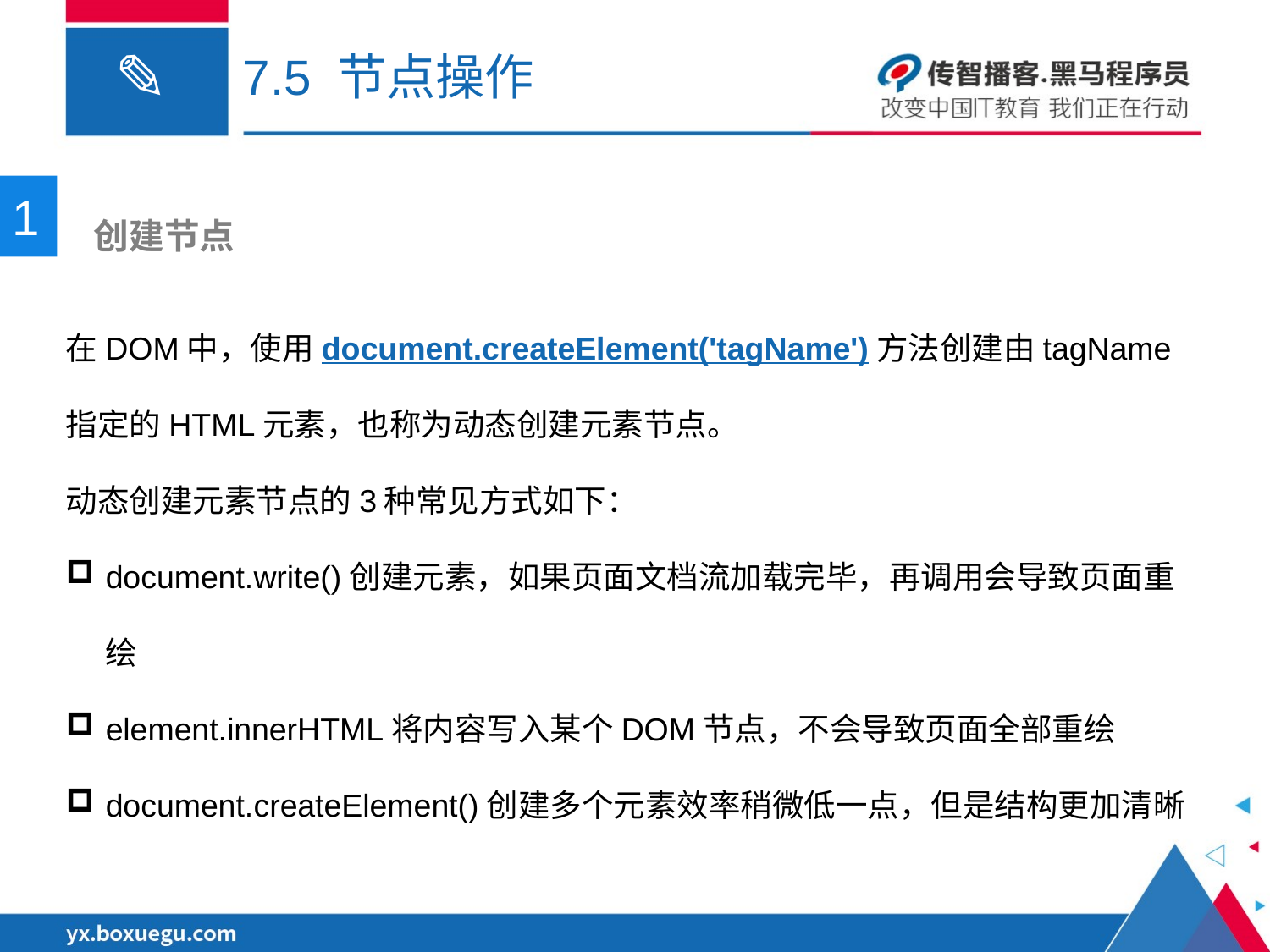

# 7.5 节点操作

1
  创建节点
在DOM中，使用document.createElement('tagName')方法创建由tagName指定的HTML元素，也称为动态创建元素节点。
动态创建元素节点的3种常见方式如下：
document.write()创建元素，如果页面文档流加载完毕，再调用会导致页面重绘
element.innerHTML将内容写入某个DOM节点，不会导致页面全部重绘
document.createElement()创建多个元素效率稍微低一点，但是结构更加清晰